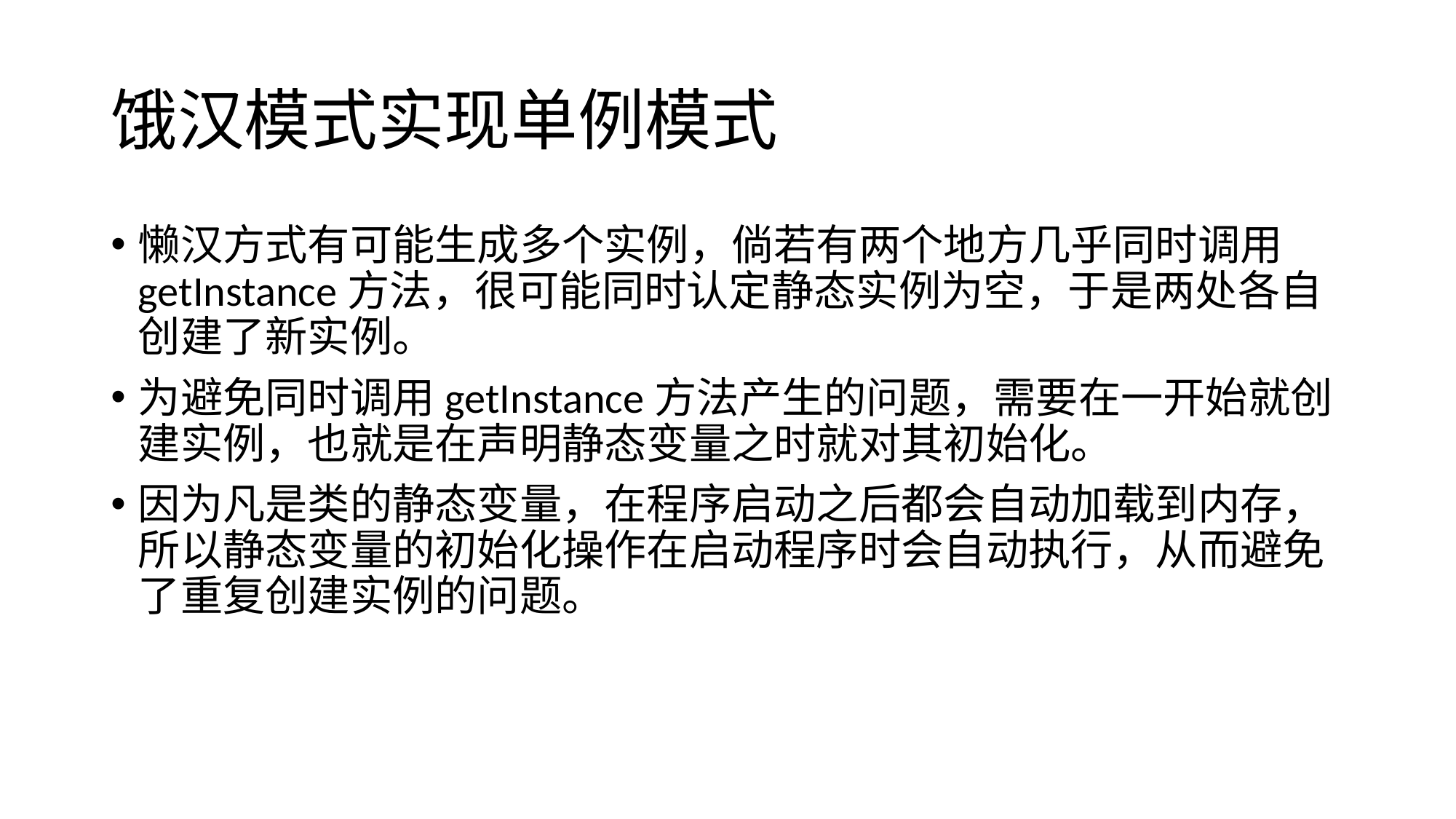

# 饿汉模式实现单例模式
懒汉方式有可能生成多个实例，倘若有两个地方几乎同时调用getInstance方法，很可能同时认定静态实例为空，于是两处各自创建了新实例。
为避免同时调用getInstance方法产生的问题，需要在一开始就创建实例，也就是在声明静态变量之时就对其初始化。
因为凡是类的静态变量，在程序启动之后都会自动加载到内存，所以静态变量的初始化操作在启动程序时会自动执行，从而避免了重复创建实例的问题。